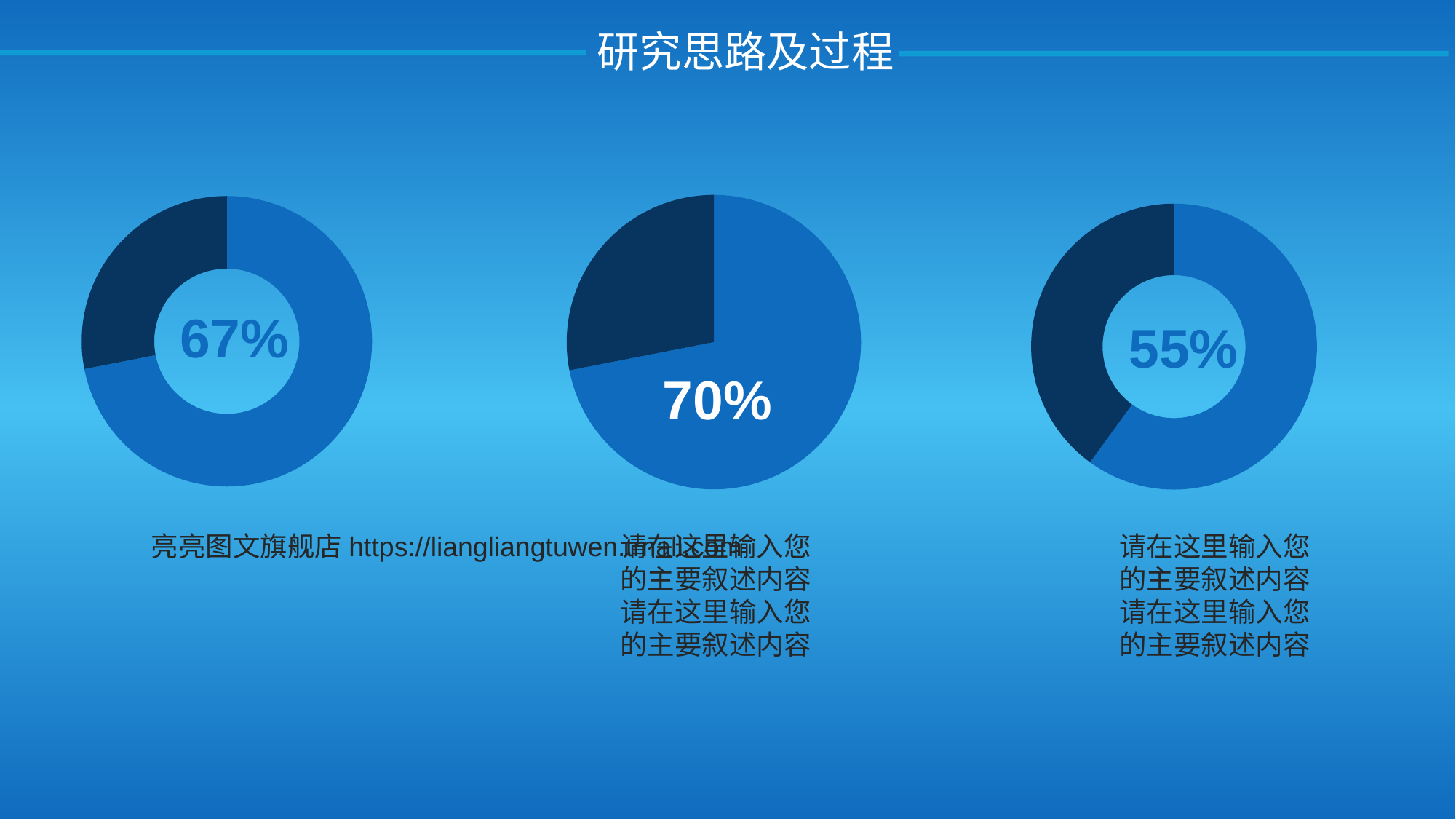

研究思路及过程

### Chart

| Category | 销售额 |
|---|---|
| 第一季度 | 8.2 |
| 第二季度 | 3.2 |
70%

### Chart

| Category | 销售额 |
|---|---|
| 第一季度 | 8.2 |
| 第二季度 | 3.2 |
67%

### Chart

| Category | 销售额 |
|---|---|
| 第一季度 | 6.0 |
| 第二季度 | 4.0 |
55%
亮亮图文旗舰店https://liangliangtuwen.tmall.com

请在这里输入您
的主要叙述内容
请在这里输入您
的主要叙述内容

请在这里输入您
的主要叙述内容
请在这里输入您
的主要叙述内容